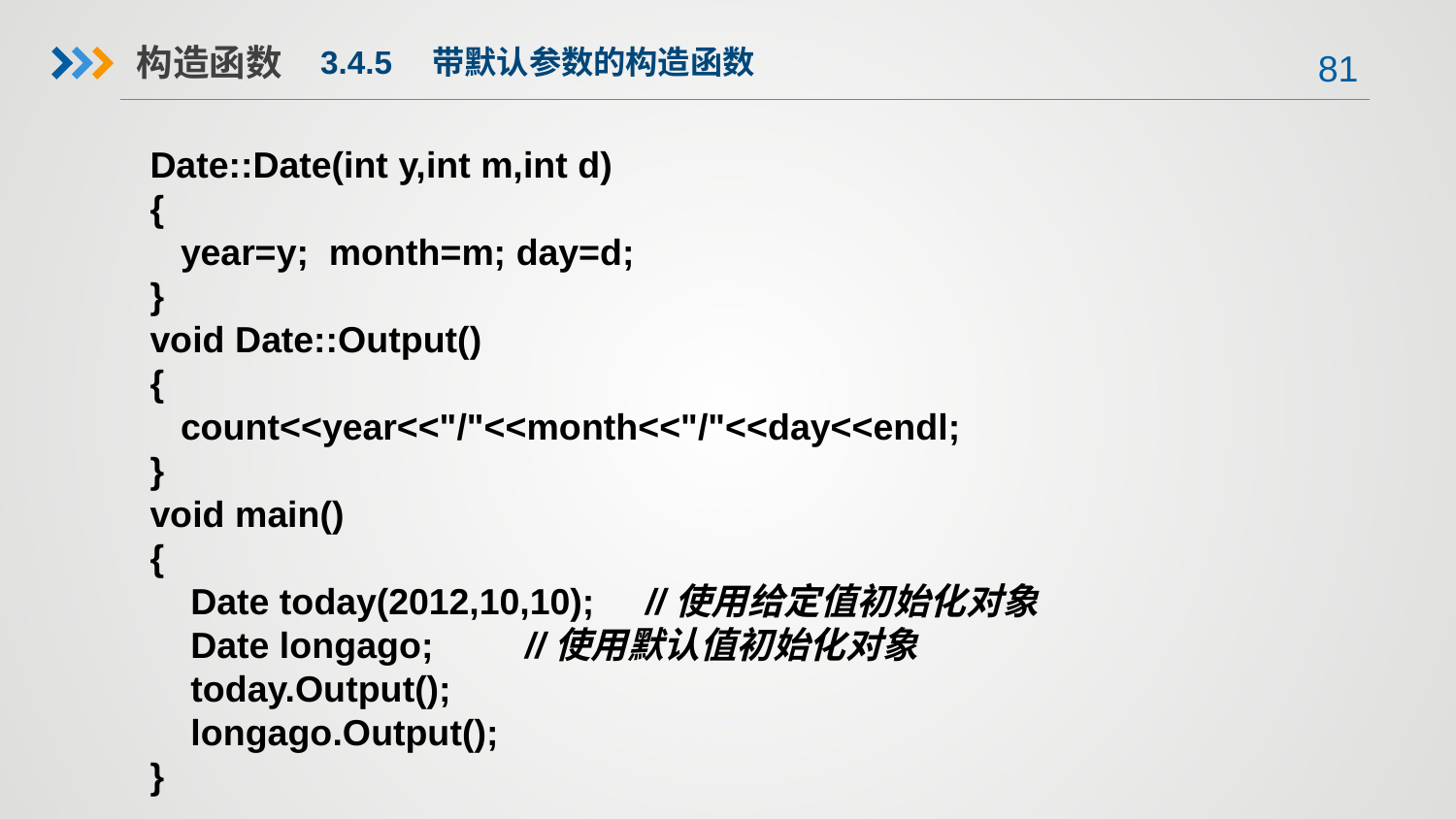

构造函数
3.4.5　带默认参数的构造函数
Date::Date(int y,int m,int d)
{
   year=y;  month=m; day=d;
}
void Date::Output()
{
   count<<year<<"/"<<month<<"/"<<day<<endl;
}
void main()
{
    Date today(2012,10,10);     //使用给定值初始化对象
    Date longago;         //使用默认值初始化对象
    today.Output();
    longago.Output();
}